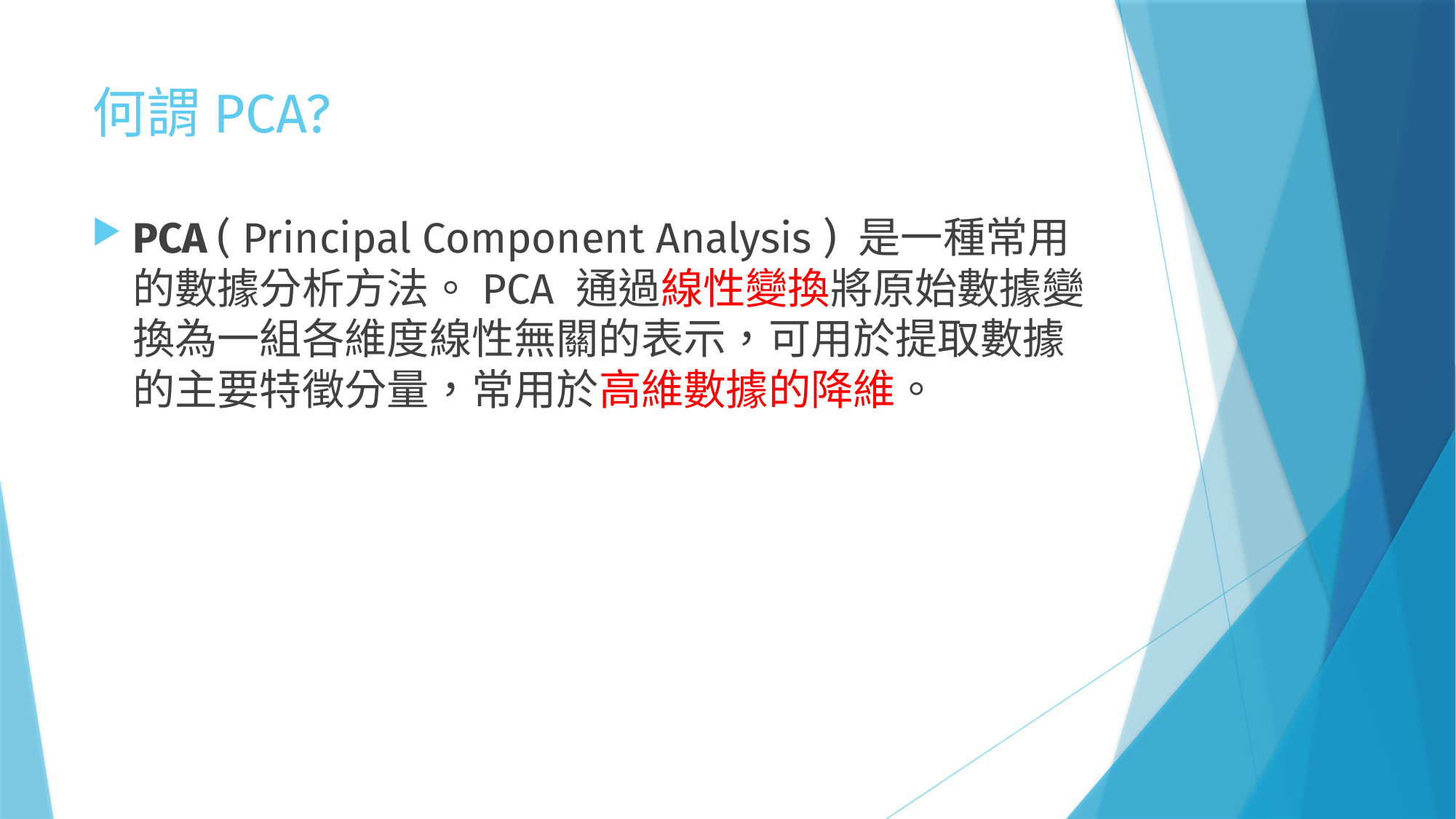

# 何謂PCA?
PCA ( Principal Component Analysis ) 是一種常用的數據分析方法。PCA 通過線性變換將原始數據變換為一組各維度線性無關的表示，可用於提取數據的主要特徵分量，常用於高維數據的降維。